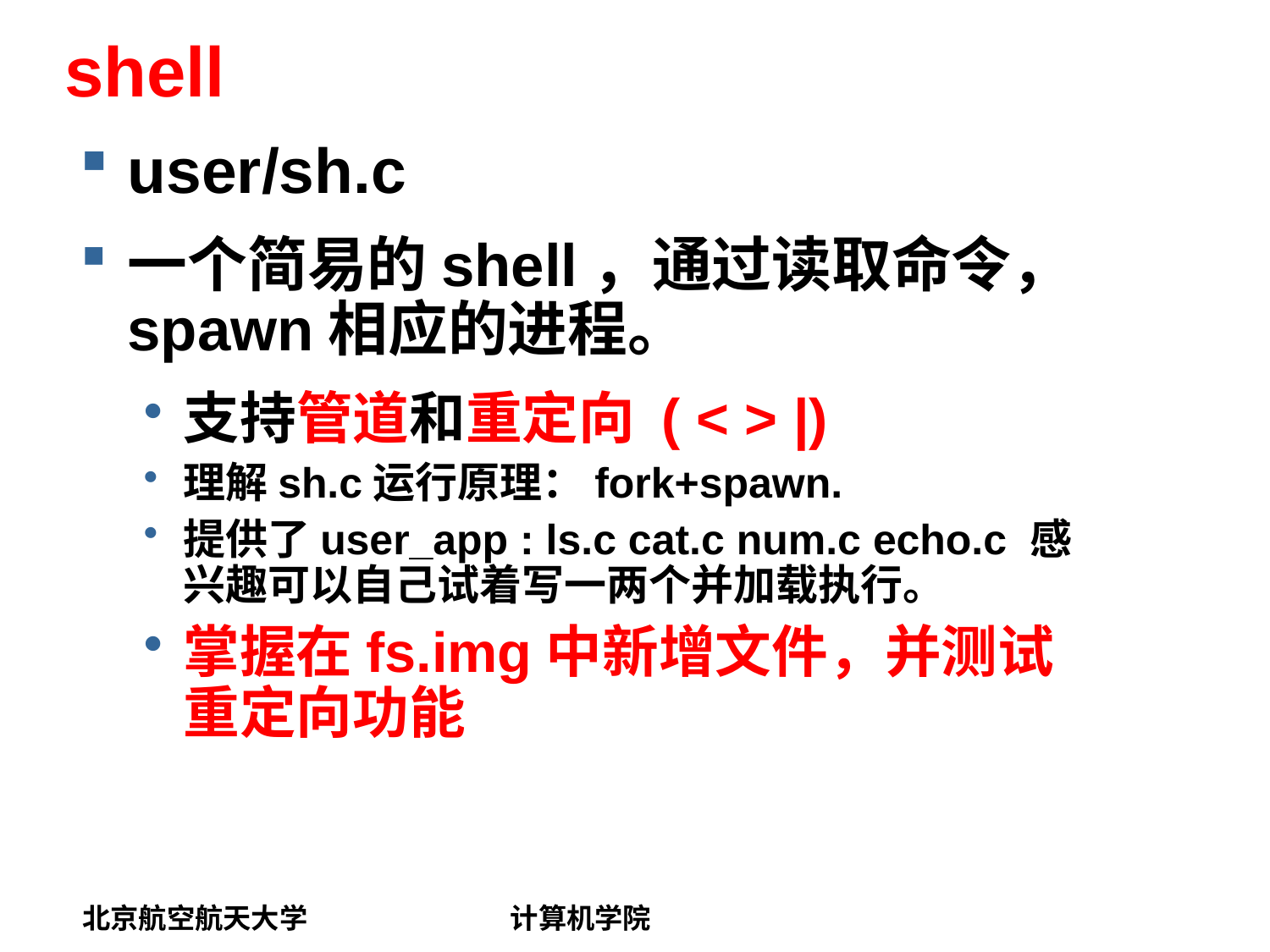

# shell
user/sh.c
一个简易的shell，通过读取命令，spawn相应的进程。
支持管道和重定向 ( < > |)
理解sh.c运行原理：fork+spawn.
提供了user_app : ls.c cat.c num.c echo.c 感兴趣可以自己试着写一两个并加载执行。
掌握在fs.img中新增文件，并测试重定向功能